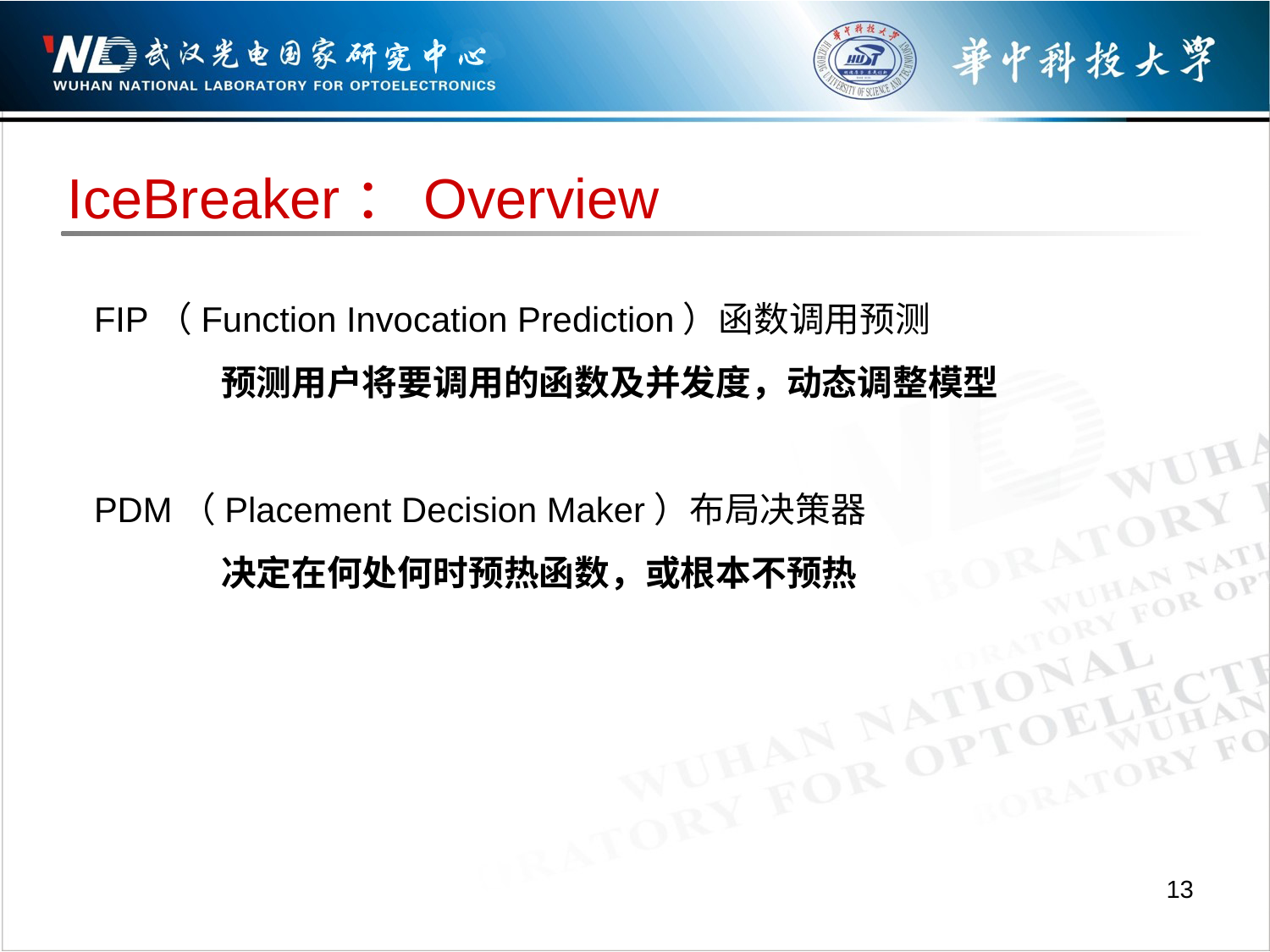

IceBreaker：Overview
FIP（Function Invocation Prediction）函数调用预测
	预测用户将要调用的函数及并发度，动态调整模型

PDM（Placement Decision Maker）布局决策器
	决定在何处何时预热函数，或根本不预热
13